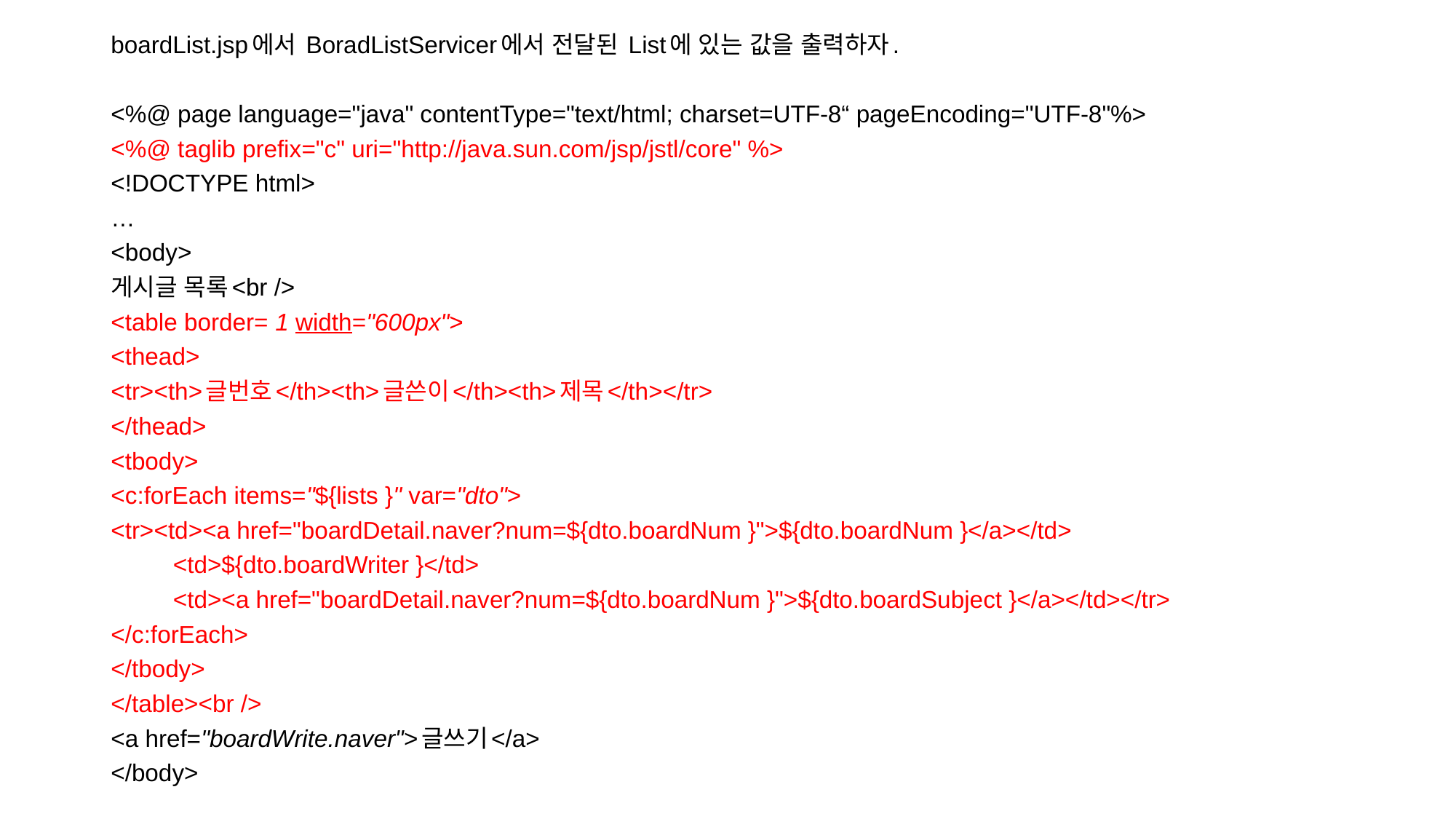

boardList.jsp에서 BoradListServicer에서 전달된 List에 있는 값을 출력하자.

<%@ page language="java" contentType="text/html; charset=UTF-8“ pageEncoding="UTF-8"%>
<%@ taglib prefix="c" uri="http://java.sun.com/jsp/jstl/core" %>
<!DOCTYPE html>
…
<body>
게시글 목록<br />
<table border= 1 width="600px">
<thead>
<tr><th>글번호</th><th>글쓴이</th><th>제목</th></tr>
</thead>
<tbody>
<c:forEach items="${lists }" var="dto">
<tr><td><a href="boardDetail.naver?num=${dto.boardNum }">${dto.boardNum }</a></td>
	<td>${dto.boardWriter }</td>
	<td><a href="boardDetail.naver?num=${dto.boardNum }">${dto.boardSubject }</a></td></tr>
</c:forEach>
</tbody>
</table><br />
<a href="boardWrite.naver">글쓰기</a>
</body>